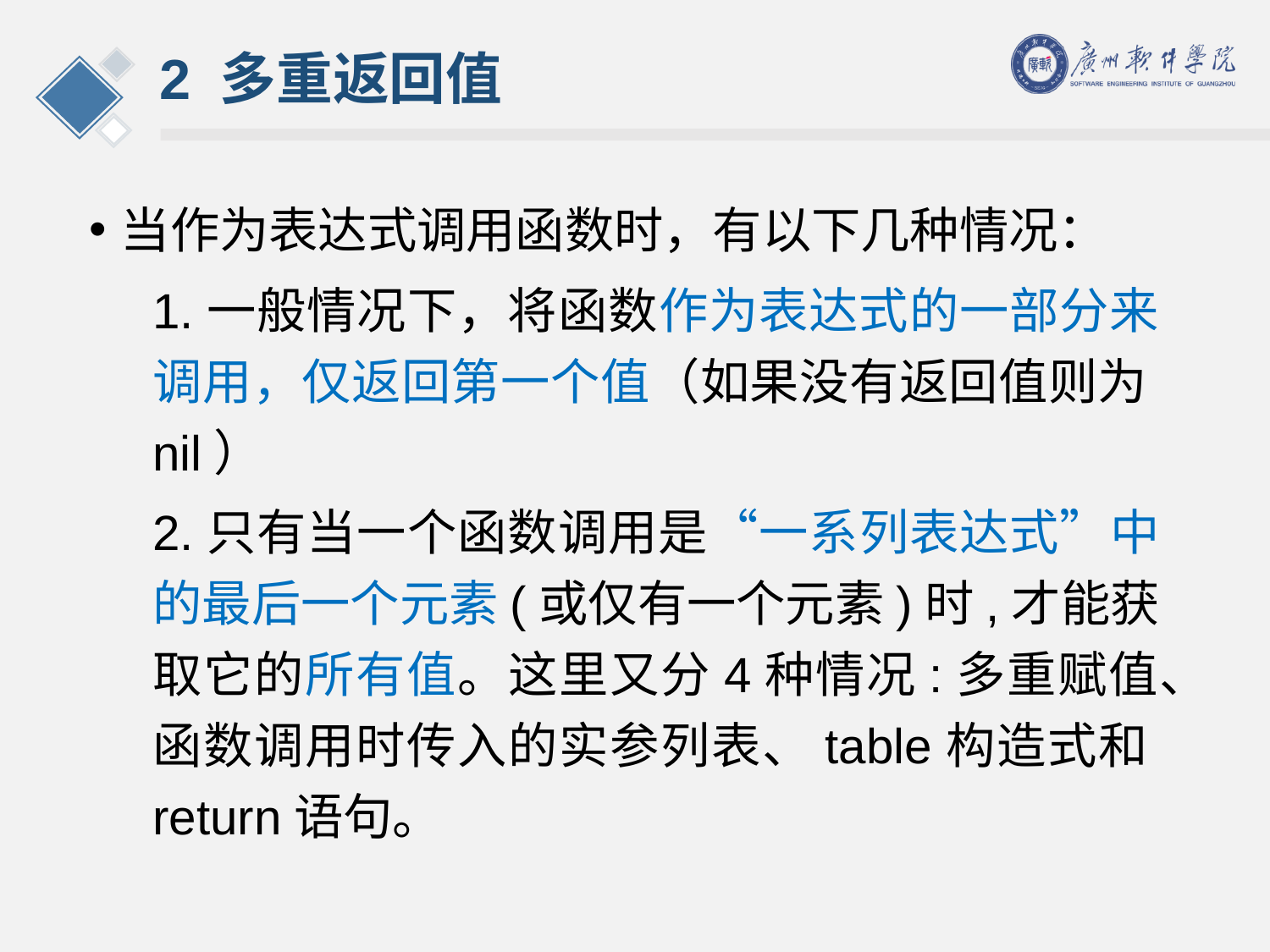

# 2 多重返回值
当作为表达式调用函数时，有以下几种情况：
1.一般情况下，将函数作为表达式的一部分来调用，仅返回第一个值（如果没有返回值则为nil）
2.只有当一个函数调用是“一系列表达式”中的最后一个元素(或仅有一个元素)时,才能获取它的所有值。这里又分4种情况:多重赋值、函数调用时传入的实参列表、table构造式和return语句。